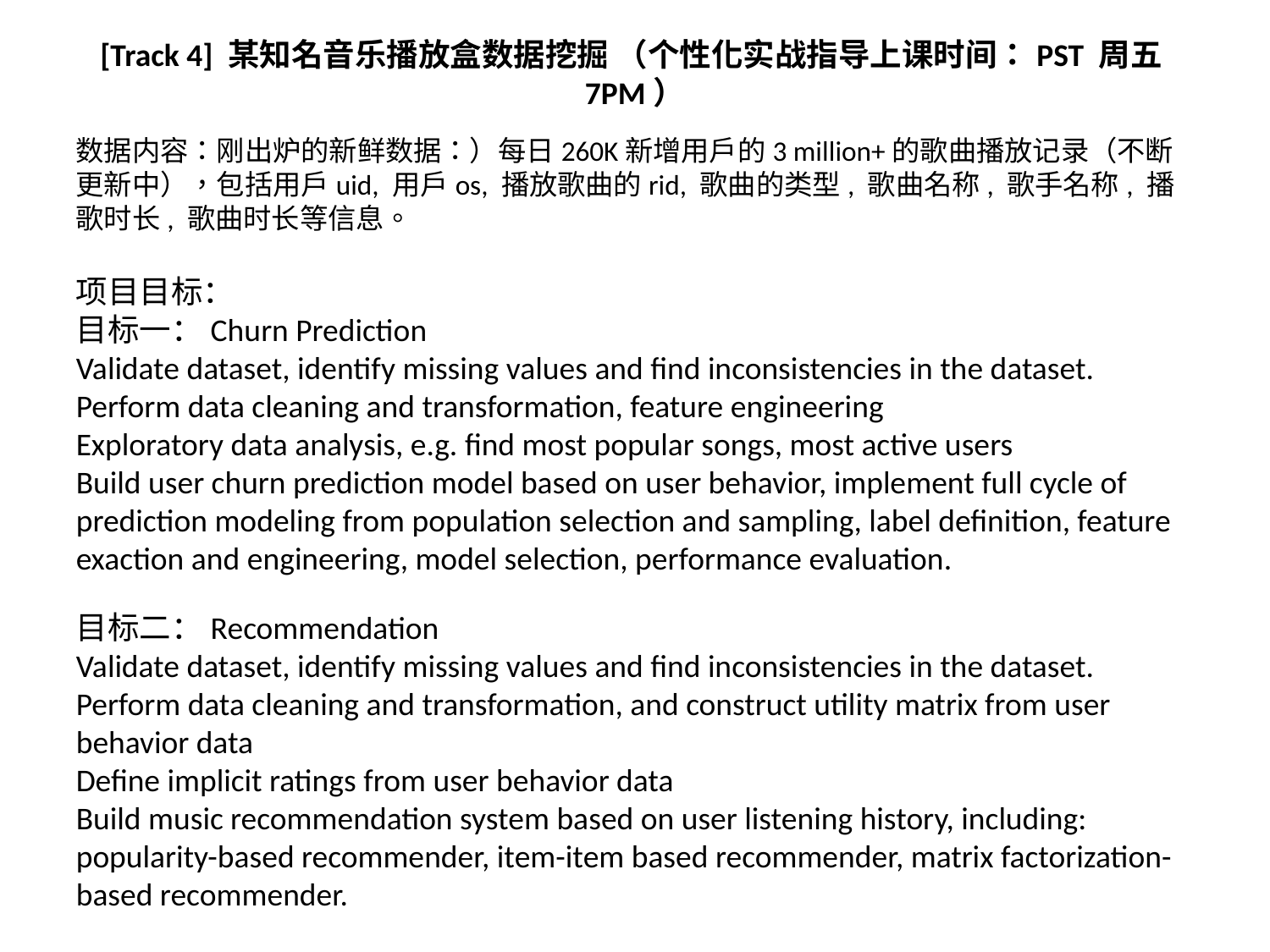

# [Track 4] 某知名音乐播放盒数据挖掘 （个性化实战指导上课时间：PST 周五7PM）
数据内容：刚出炉的新鲜数据：）每日260K新增用户的3 million+的歌曲播放记录（不断更新中），包括用户uid, 用户os, 播放歌曲的rid, 歌曲的类型, 歌曲名称, 歌手名称, 播歌时长, 歌曲时长等信息。

项目目标：
目标一：Churn Prediction
Validate dataset, identify missing values and find inconsistencies in the dataset.
Perform data cleaning and transformation, feature engineering
Exploratory data analysis, e.g. find most popular songs, most active users
Build user churn prediction model based on user behavior, implement full cycle of prediction modeling from population selection and sampling, label definition, feature exaction and engineering, model selection, performance evaluation.
目标二：Recommendation
Validate dataset, identify missing values and find inconsistencies in the dataset.
Perform data cleaning and transformation, and construct utility matrix from user behavior data
Define implicit ratings from user behavior data
Build music recommendation system based on user listening history, including: popularity-based recommender, item-item based recommender, matrix factorization-based recommender.